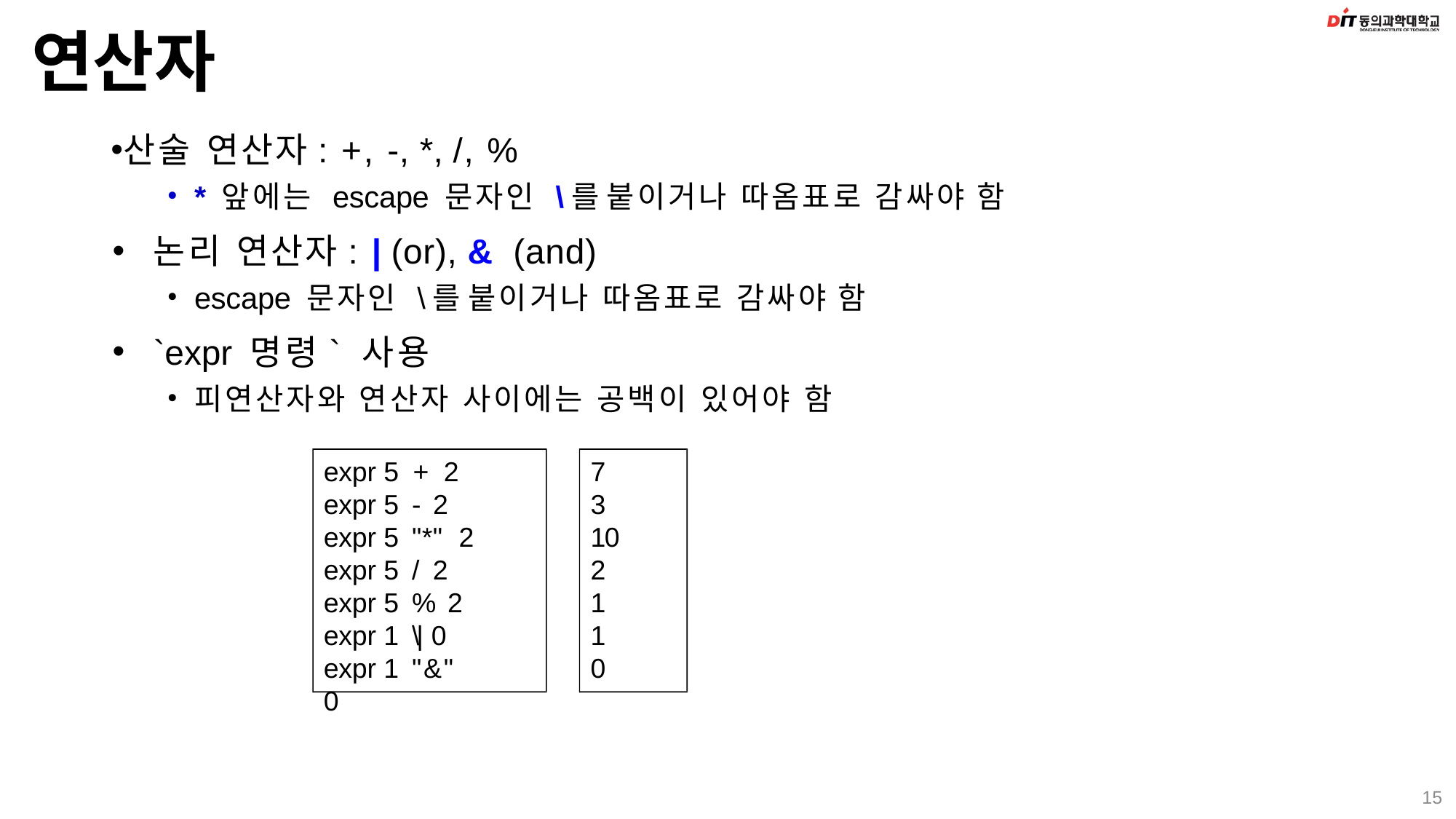

# 연산자
산술 연산자: +, -, *, /, %
* 앞에는 escape 문자인 \를 붙이거나 따옴표로 감싸야 함
논리 연산자: | (or), & (and)
escape 문자인 \를 붙이거나 따옴표로 감싸야 함
`expr 명령` 사용
피연산자와 연산자 사이에는 공백이 있어야 함

expr 5  +  2
expr 5  -  2
expr 5  "*"  2
expr 5  /  2
expr 5  %  2
expr 1  \| 0
expr 1  "&"  0
7
3
10
2
1
1
0
15